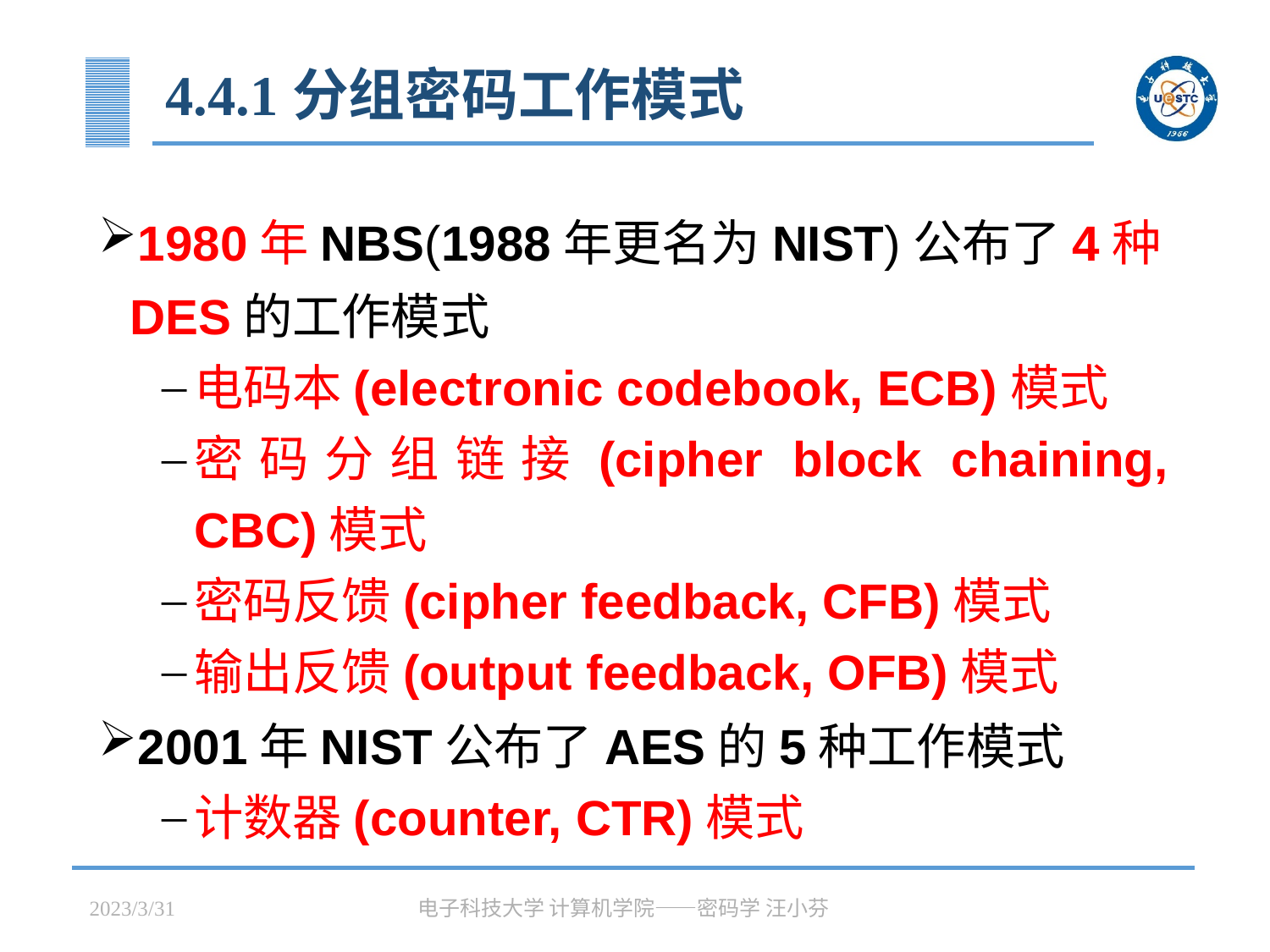

# 4.4.1分组密码工作模式
1980年NBS(1988年更名为NIST)公布了4种DES的工作模式
电码本(electronic codebook, ECB)模式
密码分组链接(cipher block chaining, CBC)模式
密码反馈(cipher feedback, CFB)模式
输出反馈(output feedback, OFB)模式
2001年NIST公布了AES的5种工作模式
计数器(counter, CTR)模式

2023/3/31
电子科技大学 计算机学院——密码学 汪小芬